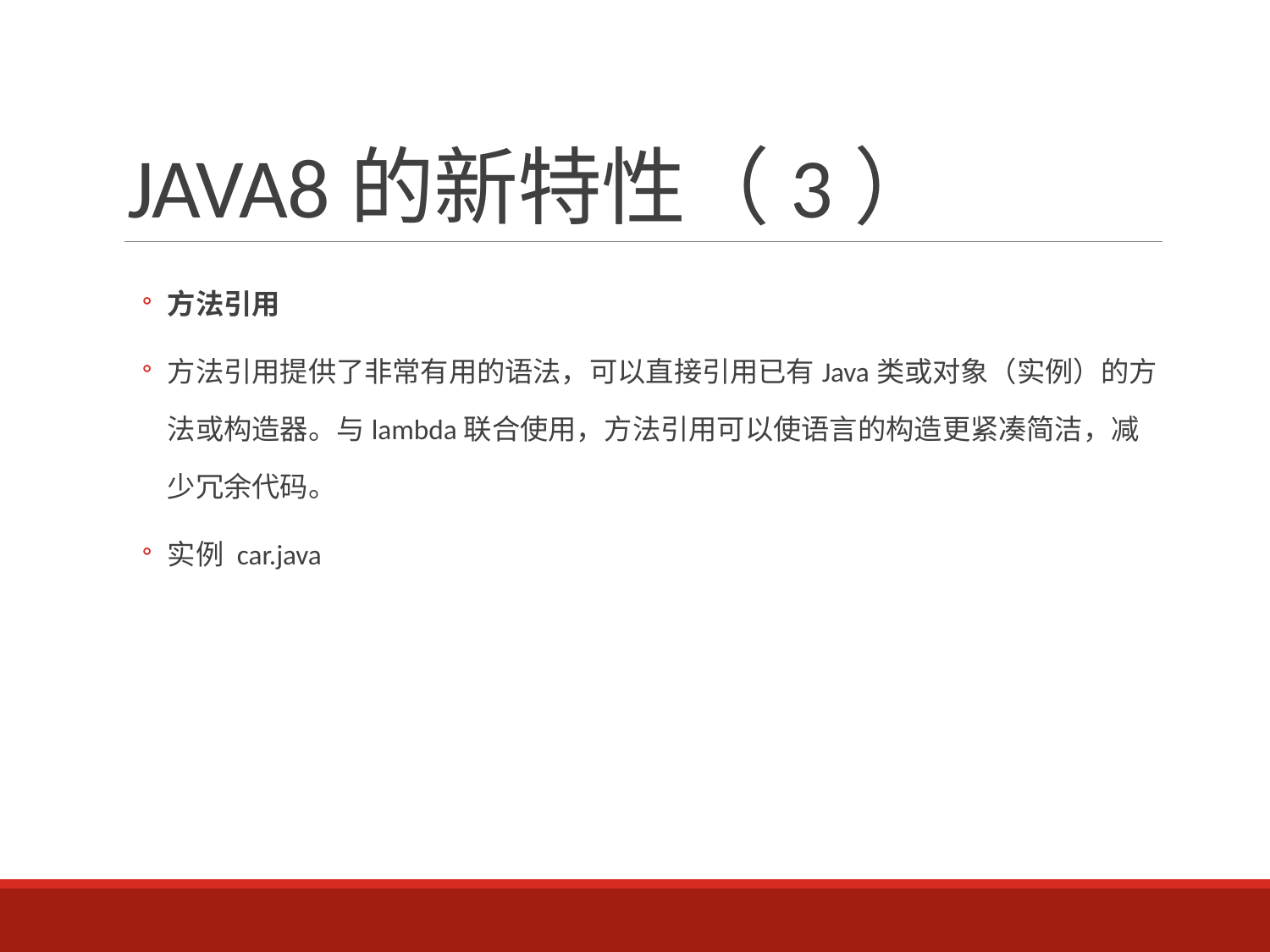

# JAVA8的新特性（3）
方法引用
方法引用提供了非常有用的语法，可以直接引用已有Java类或对象（实例）的方法或构造器。与lambda联合使用，方法引用可以使语言的构造更紧凑简洁，减少冗余代码。
实例 car.java